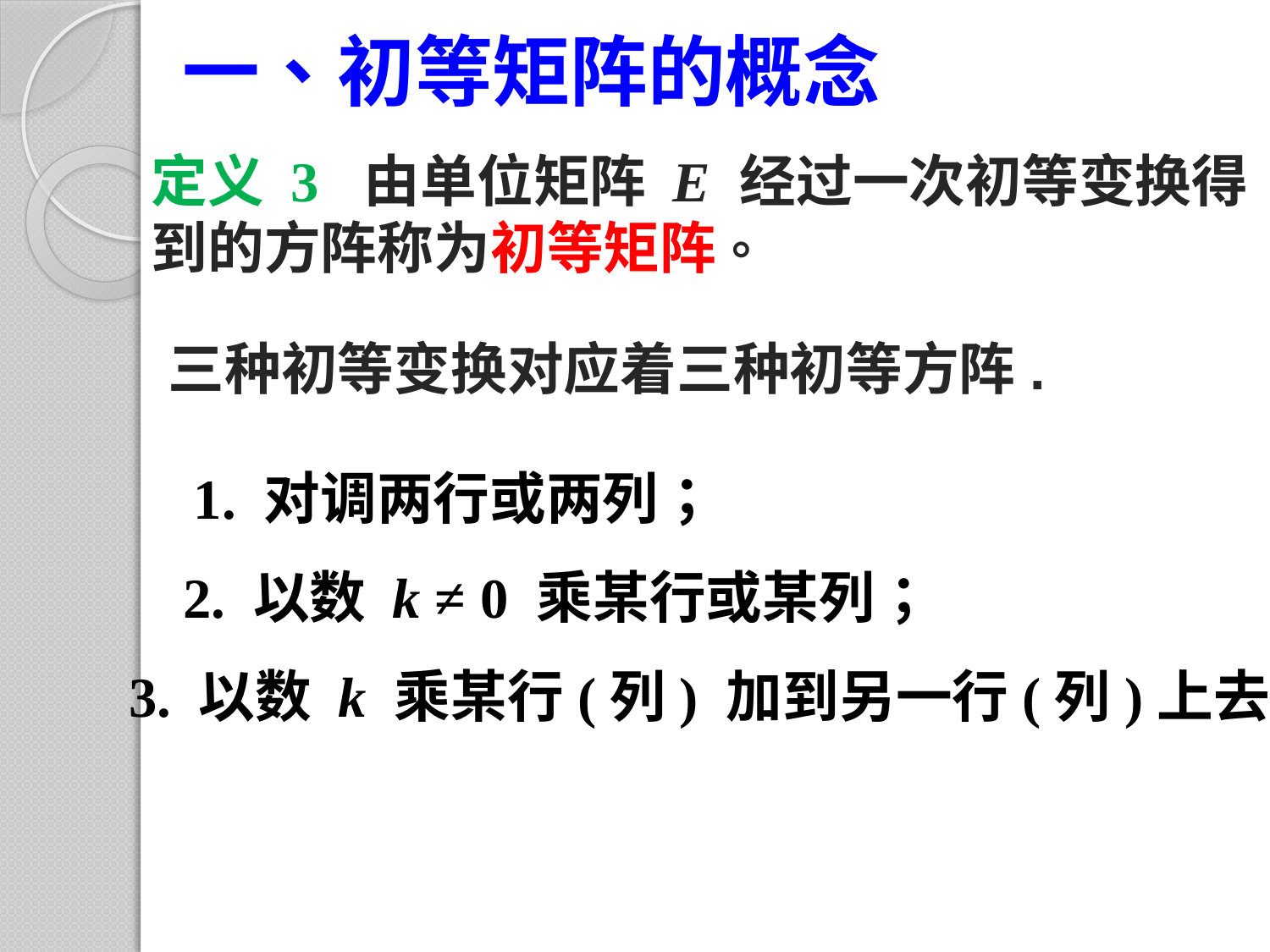

# 一、初等矩阵的概念
定义 3  由单位矩阵 E 经过一次初等变换得到的方阵称为初等矩阵。
三种初等变换对应着三种初等方阵.
1. 对调两行或两列；
2. 以数 k ≠ 0 乘某行或某列；
3. 以数 k 乘某行(列) 加到另一行(列)上去。